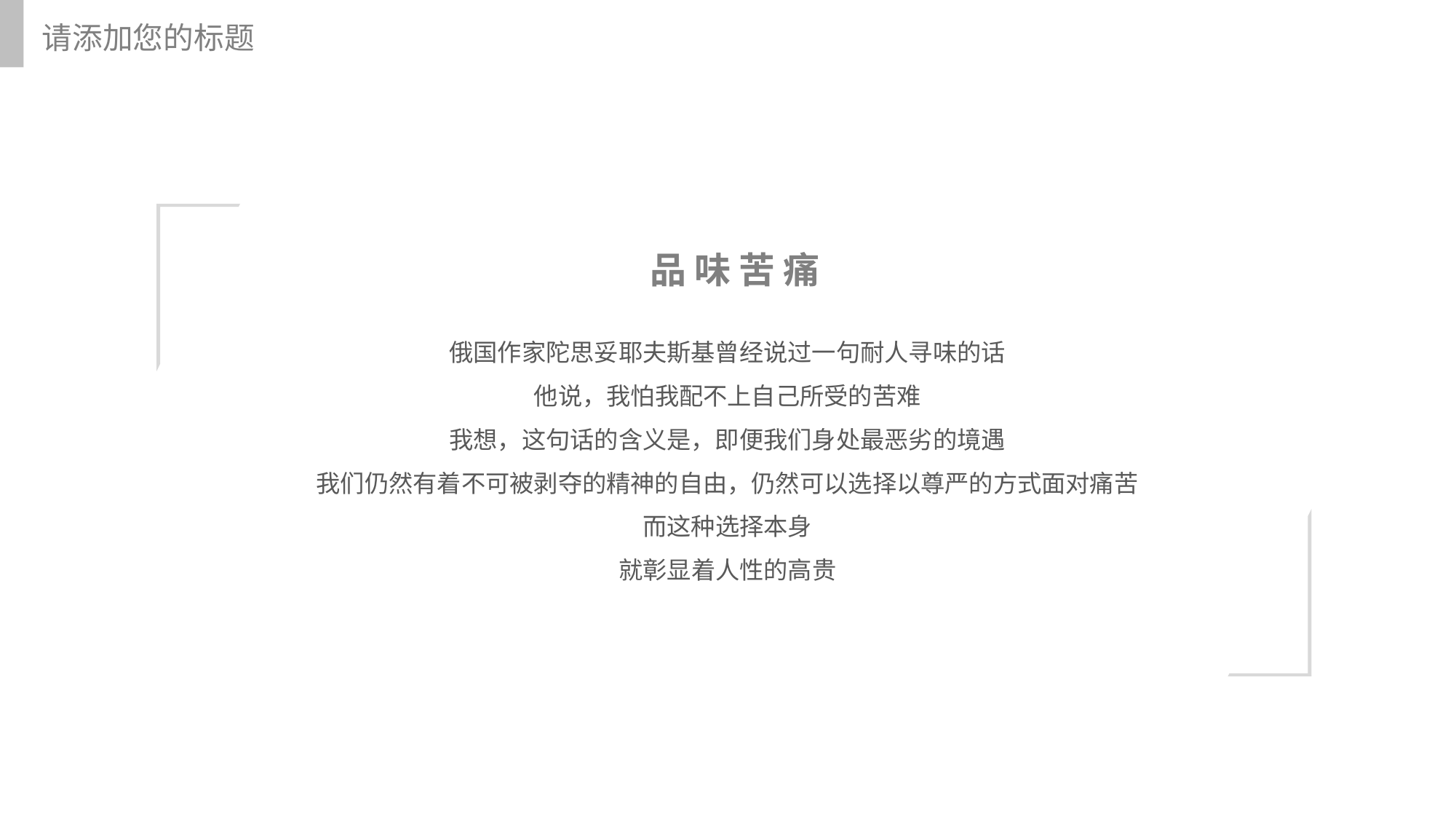

请添加您的标题

品 味 苦 痛
俄国作家陀思妥耶夫斯基曾经说过一句耐人寻味的话
他说，我怕我配不上自己所受的苦难
我想，这句话的含义是，即便我们身处最恶劣的境遇
我们仍然有着不可被剥夺的精神的自由，仍然可以选择以尊严的方式面对痛苦
而这种选择本身
就彰显着人性的高贵